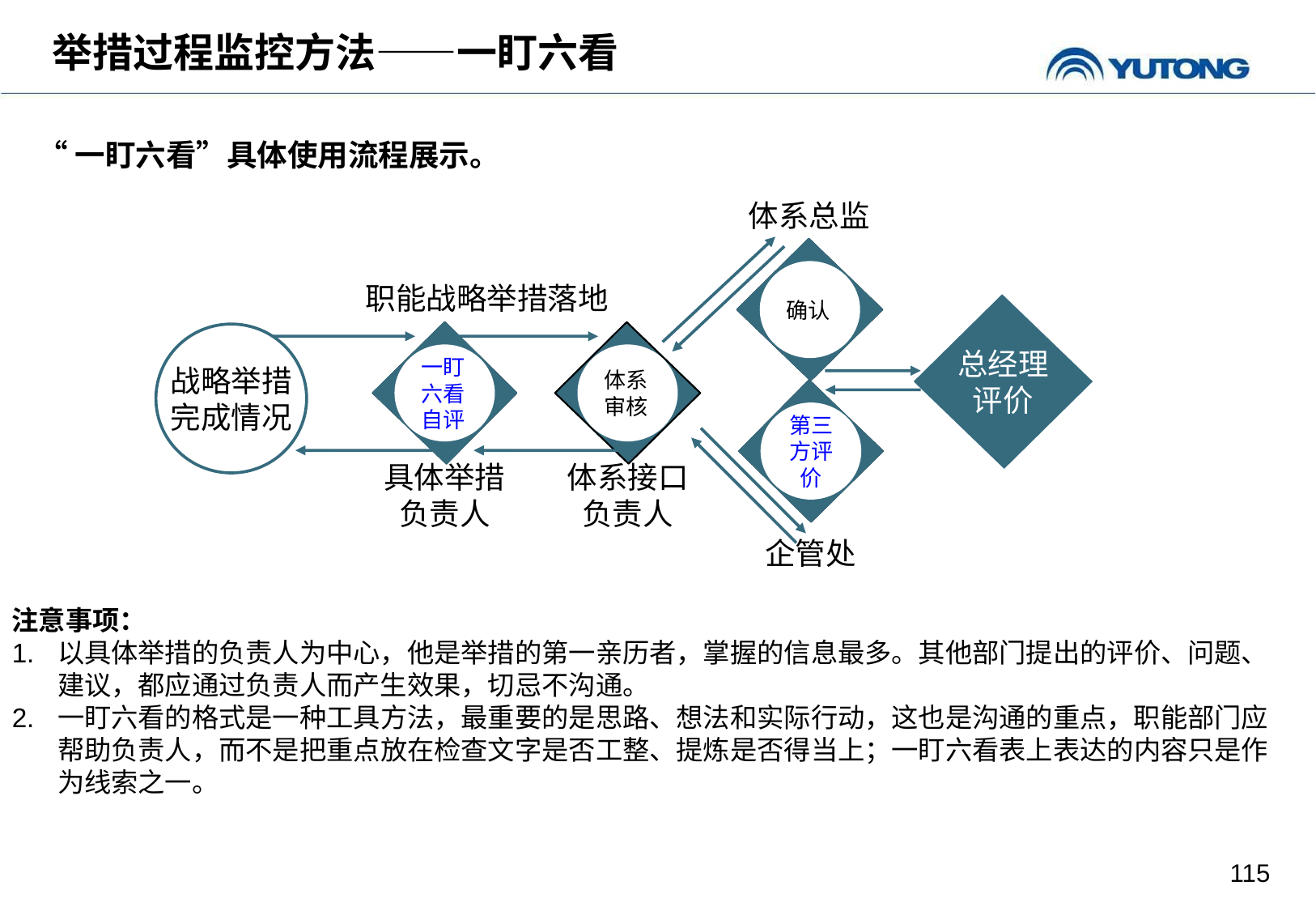

举措过程监控方法——一盯六看
“一盯六看”具体使用流程展示。
体系总监

确认
职能战略举措落地

一盯六看自评
体系审核
总经理评价
战略举措完成情况

第三方评价

体系接口负责人
具体举措负责人
企管处
注意事项：
以具体举措的负责人为中心，他是举措的第一亲历者，掌握的信息最多。其他部门提出的评价、问题、建议，都应通过负责人而产生效果，切忌不沟通。
一盯六看的格式是一种工具方法，最重要的是思路、想法和实际行动，这也是沟通的重点，职能部门应帮助负责人，而不是把重点放在检查文字是否工整、提炼是否得当上；一盯六看表上表达的内容只是作为线索之一。

115